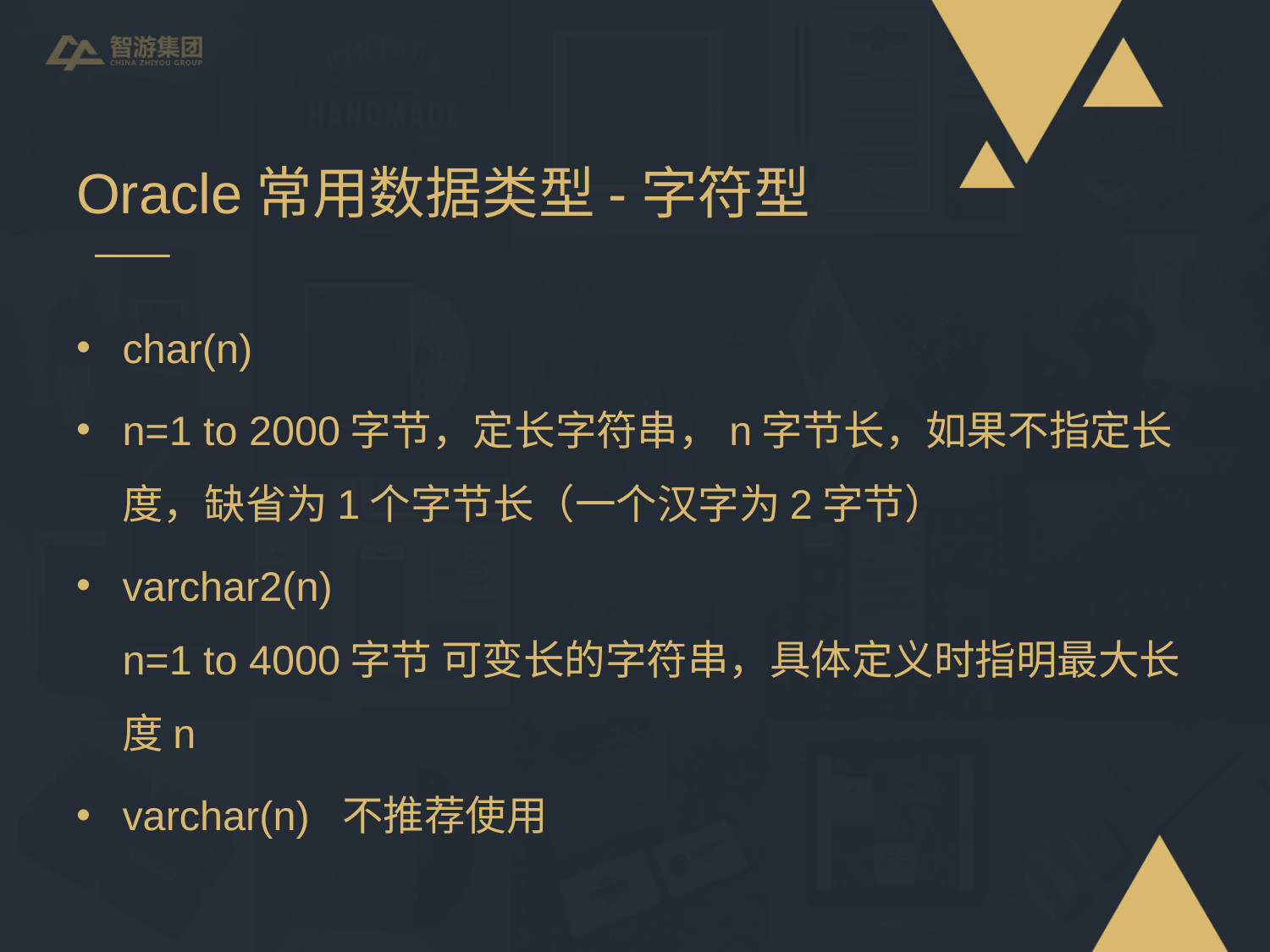

# Oracle常用数据类型-字符型
char(n)
n=1 to 2000字节，定长字符串，n字节长，如果不指定长度，缺省为1个字节长（一个汉字为2字节）
varchar2(n) 
n=1 to 4000字节 可变长的字符串，具体定义时指明最大长度n
varchar(n)  不推荐使用